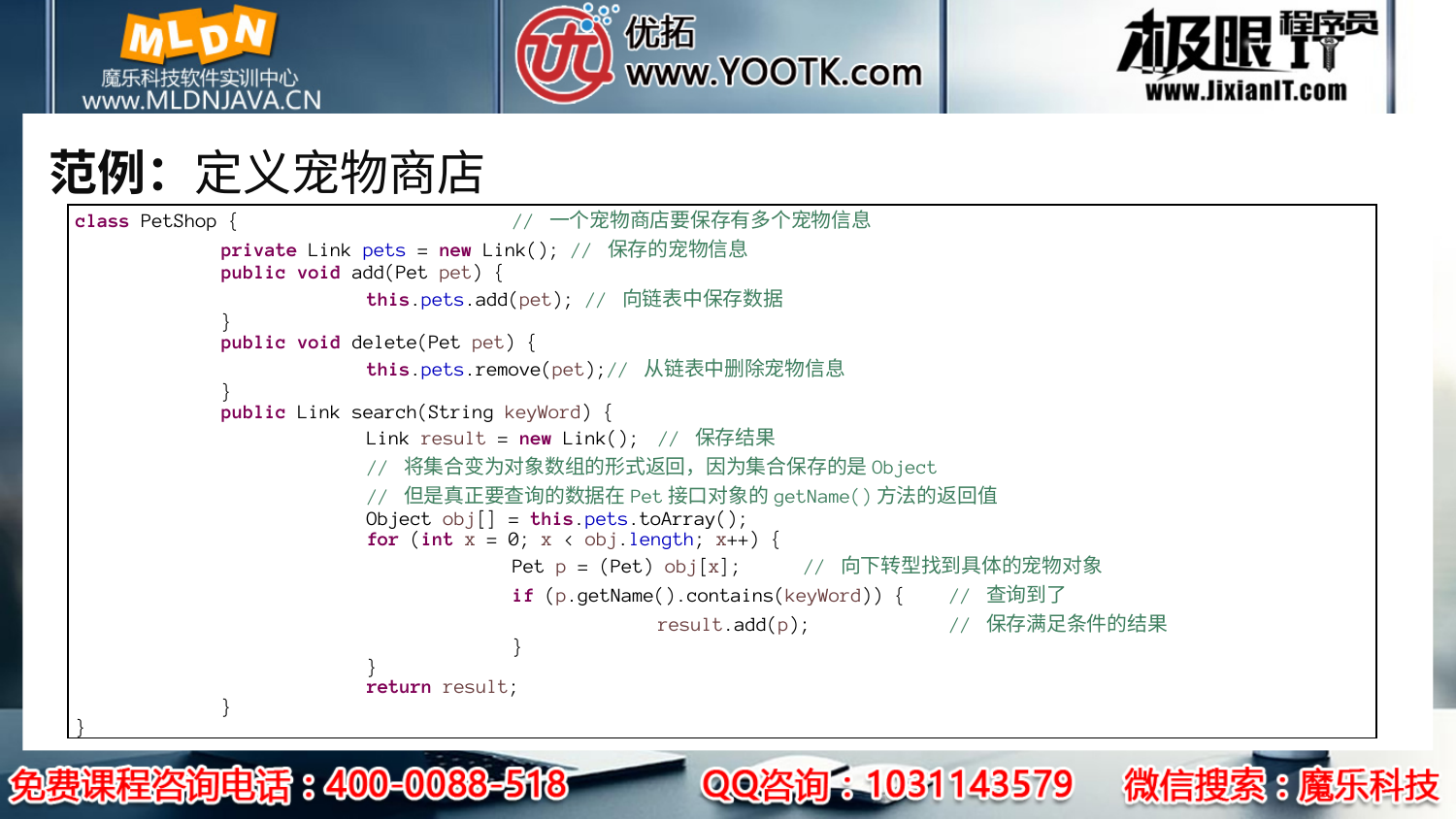

# 范例：定义宠物商店
| class PetShop { // 一个宠物商店要保存有多个宠物信息 private Link pets = new Link(); // 保存的宠物信息 public void add(Pet pet) { this.pets.add(pet); // 向链表中保存数据 } public void delete(Pet pet) { this.pets.remove(pet);// 从链表中删除宠物信息 } public Link search(String keyWord) { Link result = new Link(); // 保存结果 // 将集合变为对象数组的形式返回，因为集合保存的是Object // 但是真正要查询的数据在Pet接口对象的getName()方法的返回值 Object obj[] = this.pets.toArray(); for (int x = 0; x < obj.length; x++) { Pet p = (Pet) obj[x]; // 向下转型找到具体的宠物对象 if (p.getName().contains(keyWord)) { // 查询到了 result.add(p); // 保存满足条件的结果 } } return result; } } |
| --- |